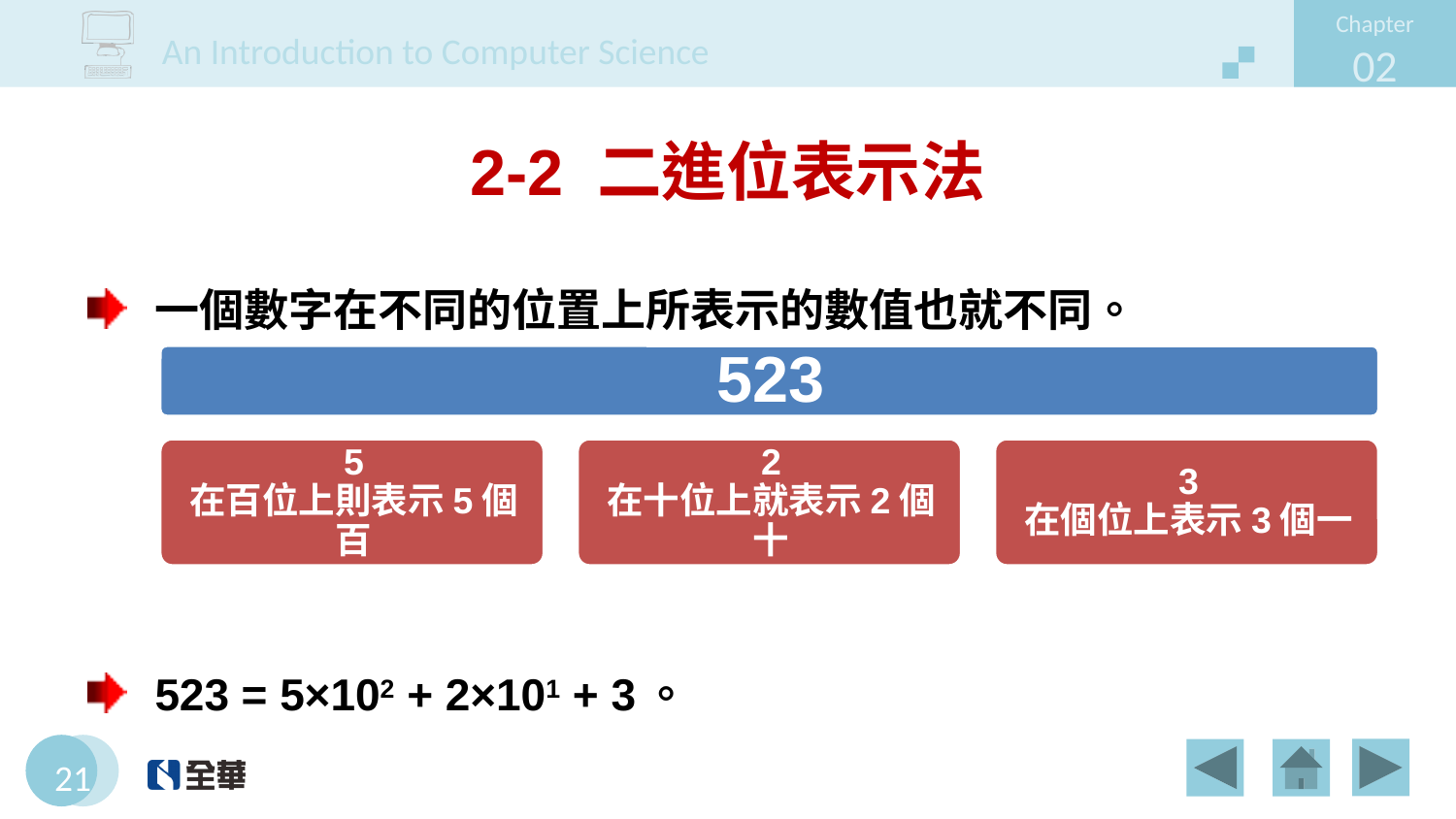

# 2-2 二進位表示法
一個數字在不同的位置上所表示的數值也就不同。

523 = 5×102 + 2×101 + 3。
523
5
在百位上則表示5個百
2
在十位上就表示2個十
3
在個位上表示3個一